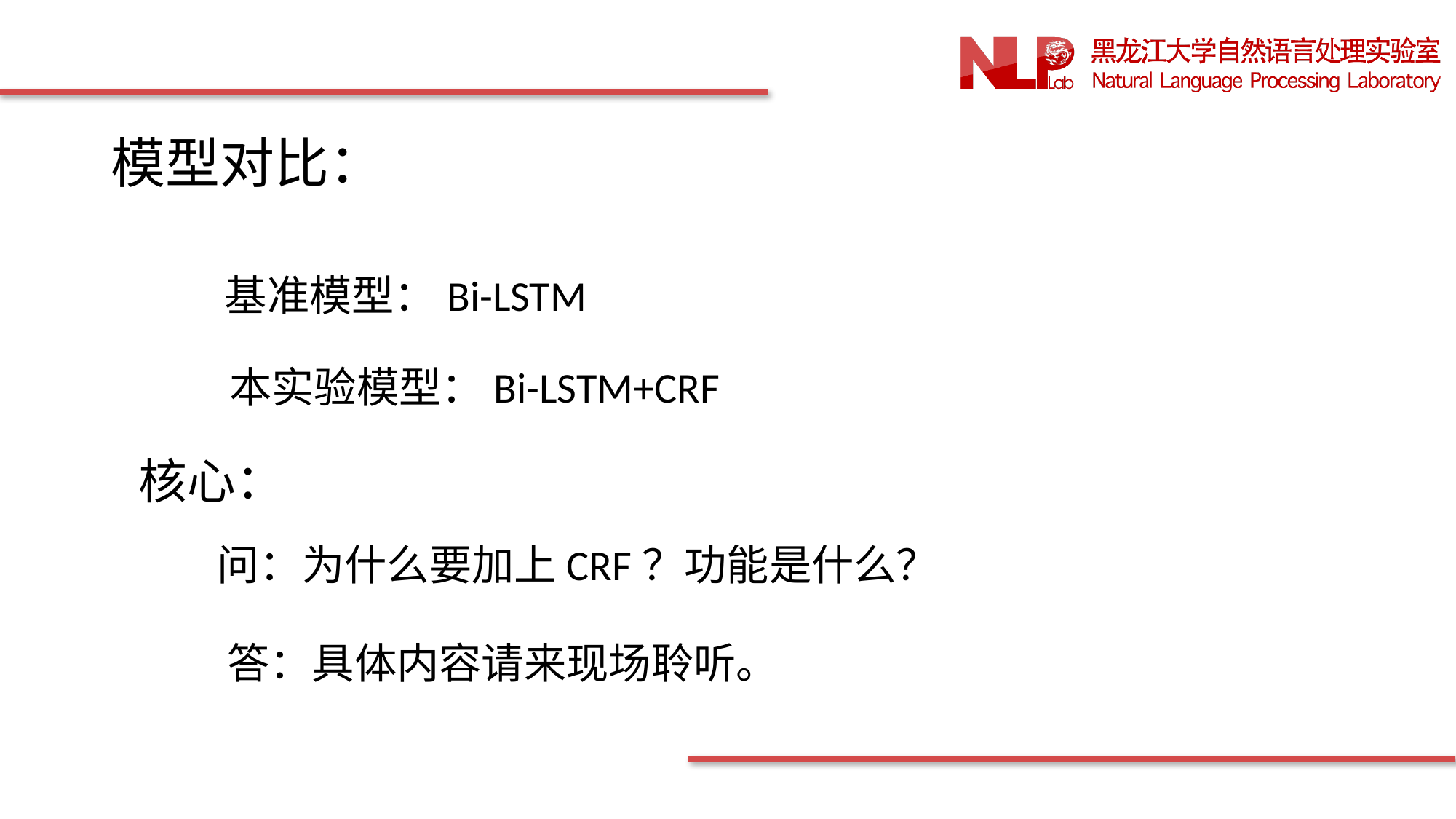

模型对比：
基准模型：Bi-LSTM
本实验模型：Bi-LSTM+CRF
核心：
问：为什么要加上CRF？功能是什么？
答：具体内容请来现场聆听。